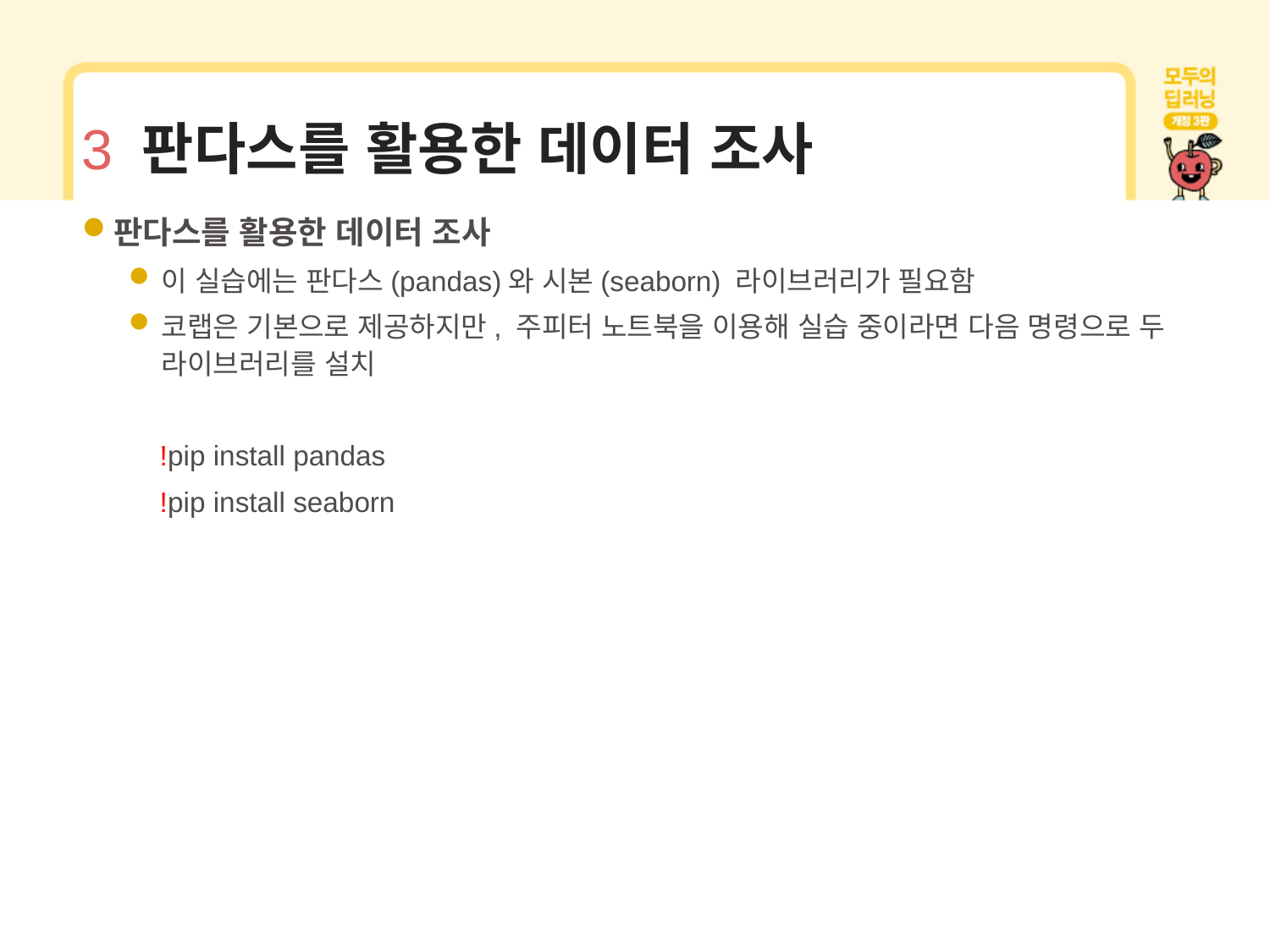

# 3 판다스를 활용한 데이터 조사
판다스를 활용한 데이터 조사
이 실습에는 판다스(pandas)와 시본(seaborn) 라이브러리가 필요함
코랩은 기본으로 제공하지만, 주피터 노트북을 이용해 실습 중이라면 다음 명령으로 두 라이브러리를 설치

    !pip install pandas
    !pip install seaborn